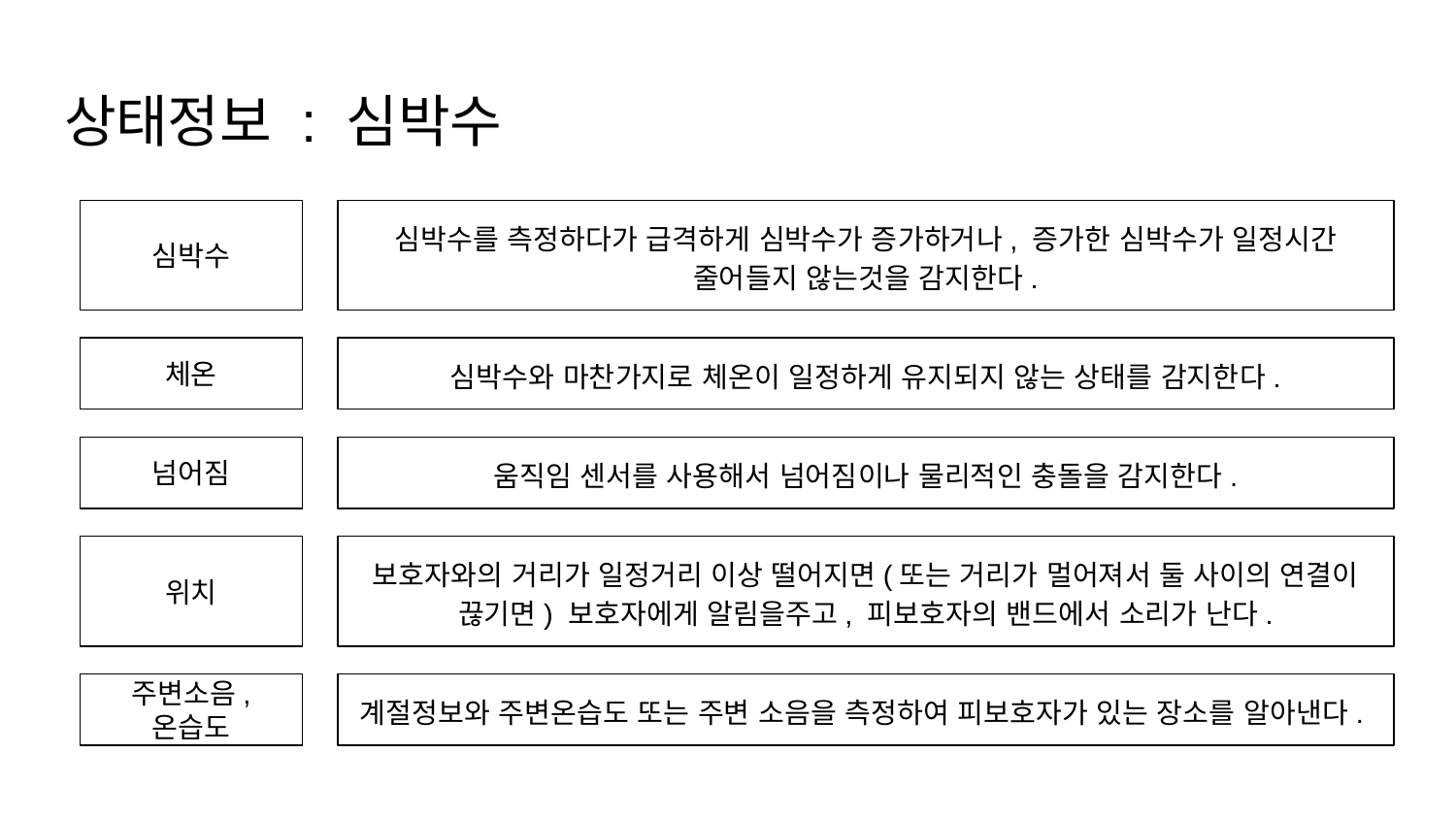

# 상태정보 : 심박수
심박수
심박수를 측정하다가 급격하게 심박수가 증가하거나, 증가한 심박수가 일정시간 줄어들지 않는것을 감지한다.
체온
심박수와 마찬가지로 체온이 일정하게 유지되지 않는 상태를 감지한다.
넘어짐
움직임 센서를 사용해서 넘어짐이나 물리적인 충돌을 감지한다.
위치
보호자와의 거리가 일정거리 이상 떨어지면(또는 거리가 멀어져서 둘 사이의 연결이 끊기면) 보호자에게 알림을주고, 피보호자의 밴드에서 소리가 난다.
주변소음, 온습도
계절정보와 주변온습도 또는 주변 소음을 측정하여 피보호자가 있는 장소를 알아낸다.